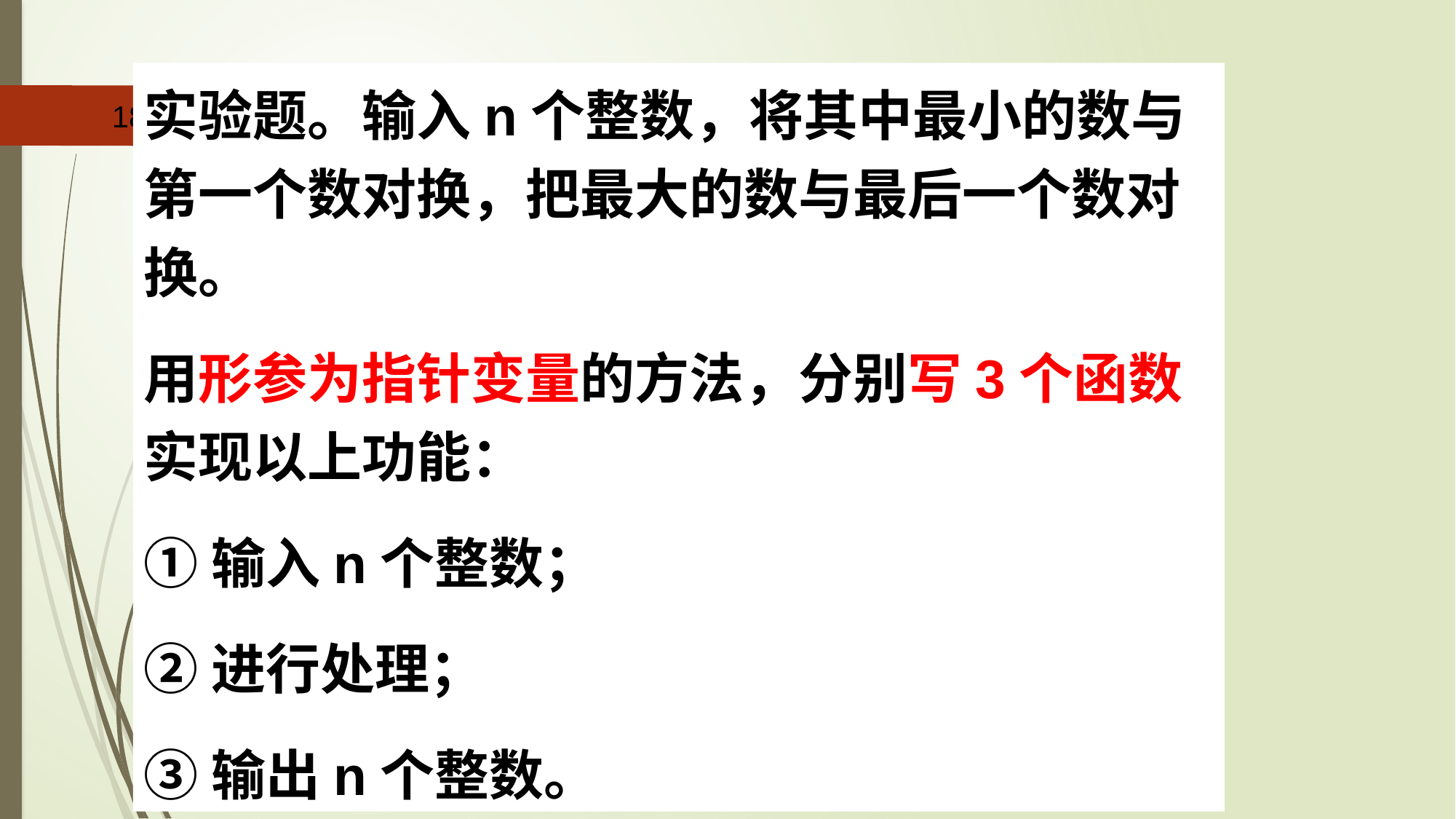

实验题。输入n个整数，将其中最小的数与第一个数对换，把最大的数与最后一个数对换。
用形参为指针变量的方法，分别写3个函数实现以上功能：
①输入n个整数；
②进行处理；
③输出n个整数。
18